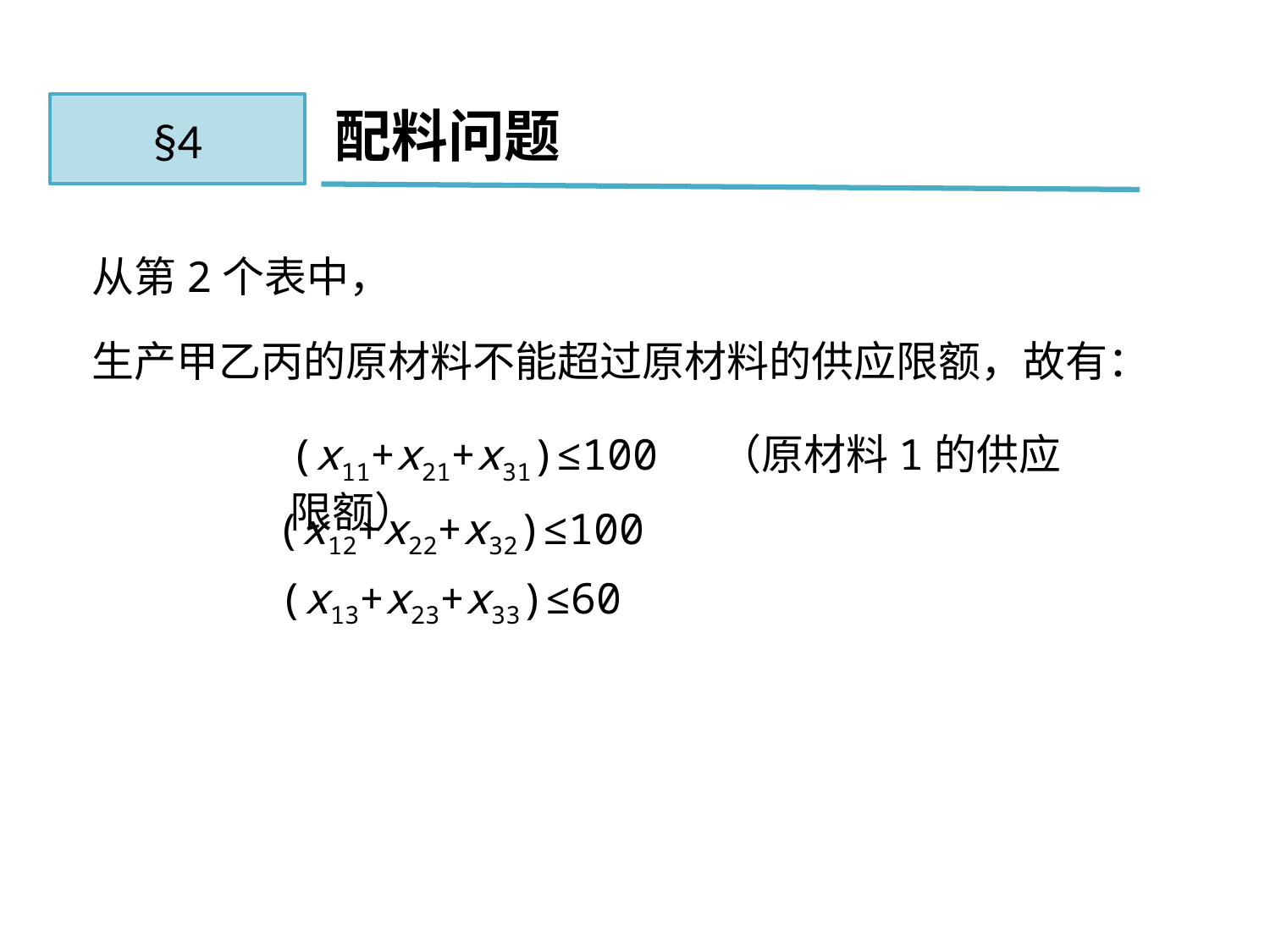

§4
配料问题
 从第2个表中，
 生产甲乙丙的原材料不能超过原材料的供应限额，故有：
(x11+x21+x31)≤100  （原材料1的供应限额）
(x12+x22+x32)≤100
(x13+x23+x33)≤60